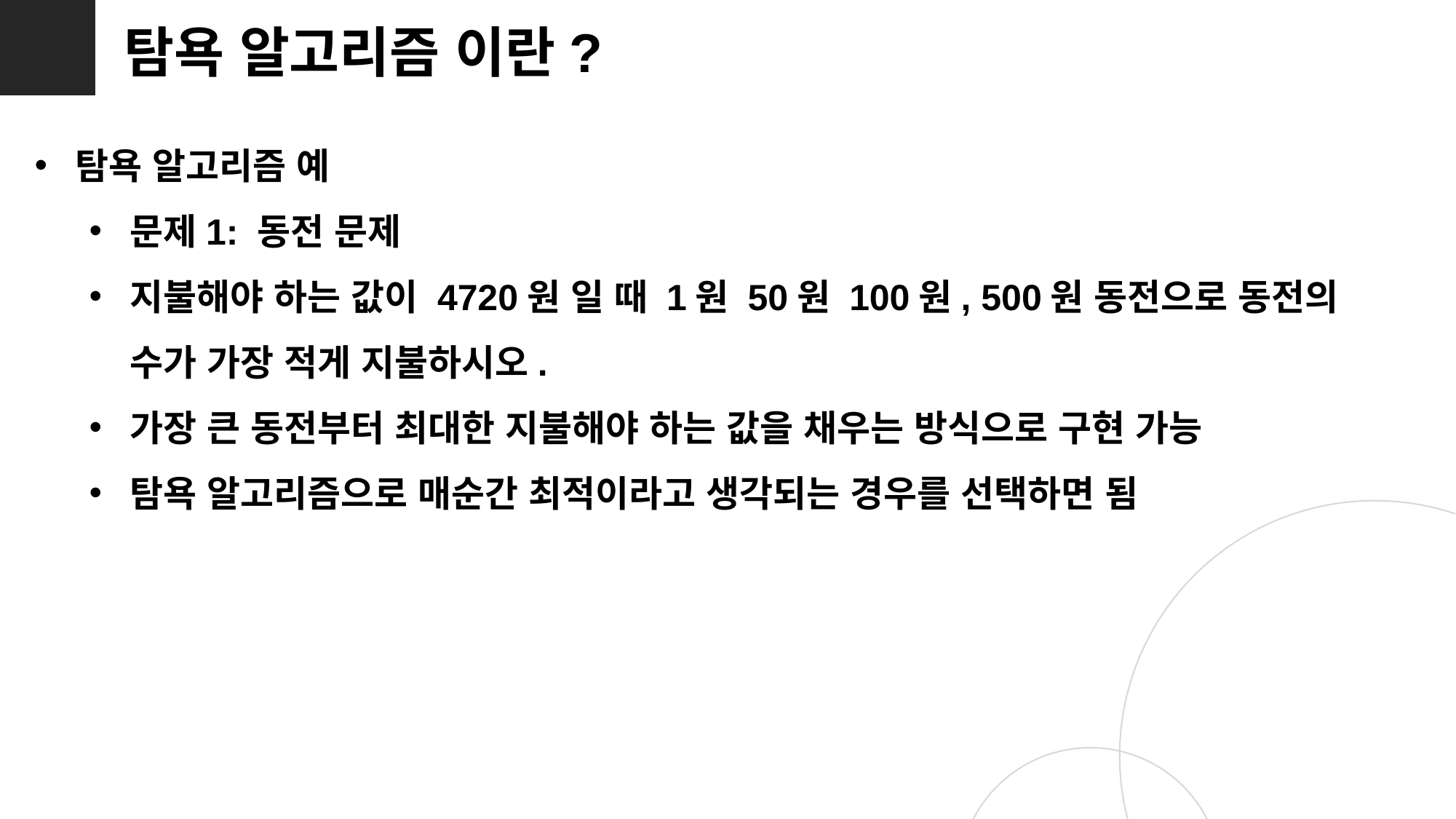

탐욕 알고리즘 이란?
탐욕 알고리즘 예
문제1: 동전 문제
지불해야 하는 값이 4720원 일 때 1원 50원 100원, 500원 동전으로 동전의 수가 가장 적게 지불하시오.
가장 큰 동전부터 최대한 지불해야 하는 값을 채우는 방식으로 구현 가능
탐욕 알고리즘으로 매순간 최적이라고 생각되는 경우를 선택하면 됨